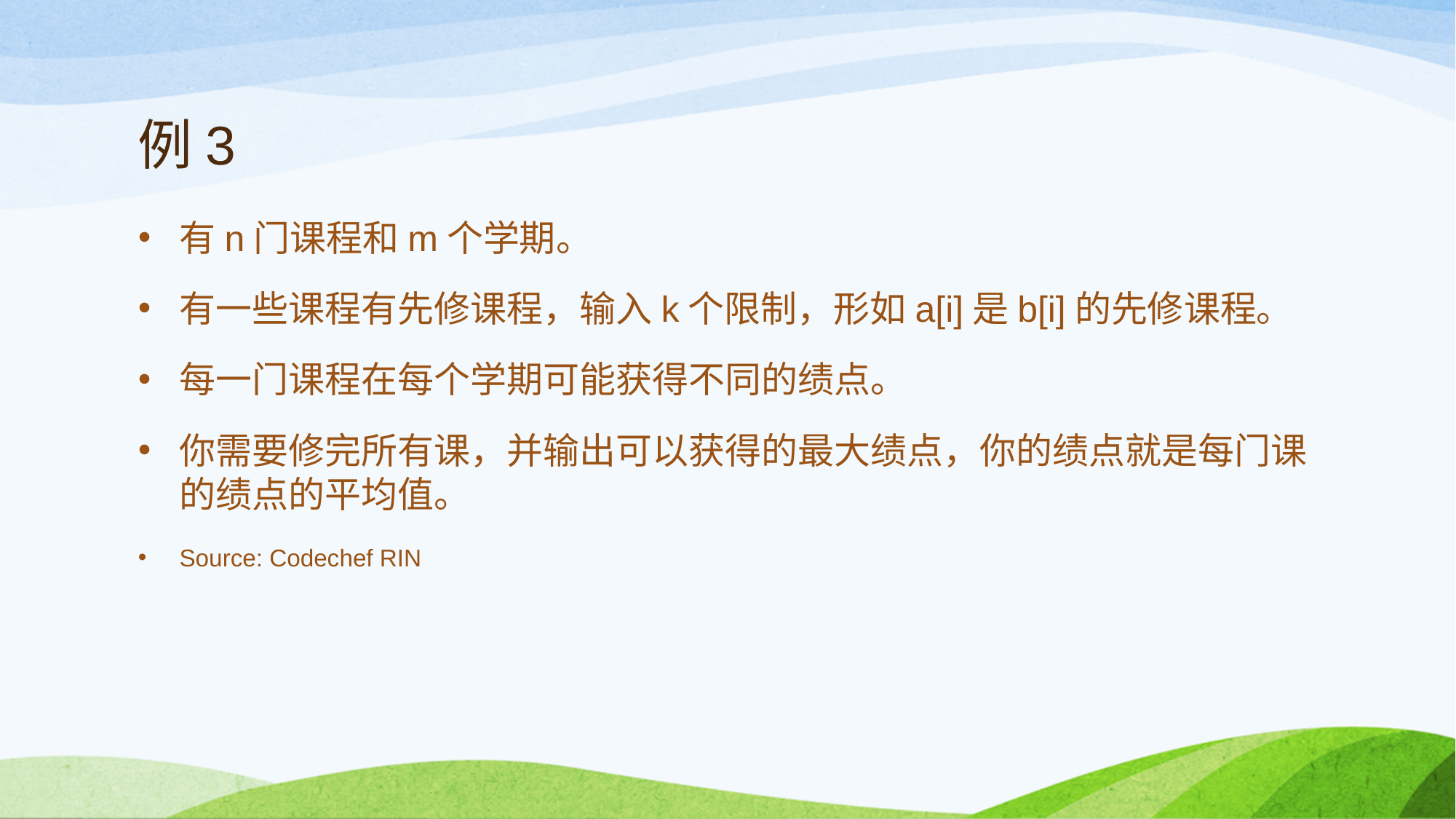

# 例3
有n门课程和m个学期。
有一些课程有先修课程，输入k个限制，形如a[i]是b[i]的先修课程。
每一门课程在每个学期可能获得不同的绩点。
你需要修完所有课，并输出可以获得的最大绩点，你的绩点就是每门课的绩点的平均值。
Source: Codechef RIN